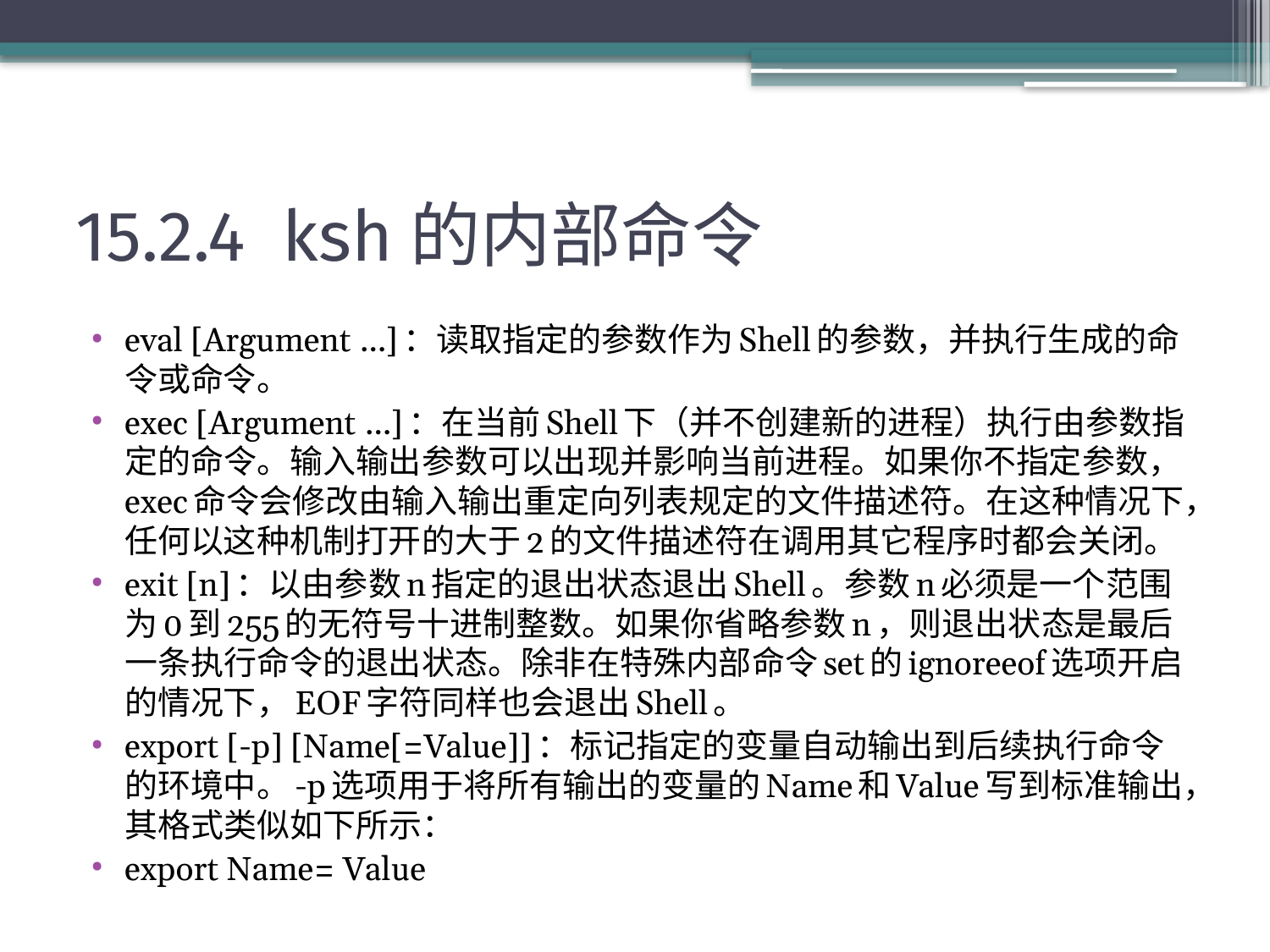

# 15.2.4  ksh的内部命令
eval [Argument …]：读取指定的参数作为Shell的参数，并执行生成的命令或命令。
exec [Argument …]：在当前Shell下（并不创建新的进程）执行由参数指定的命令。输入输出参数可以出现并影响当前进程。如果你不指定参数，exec命令会修改由输入输出重定向列表规定的文件描述符。在这种情况下，任何以这种机制打开的大于2的文件描述符在调用其它程序时都会关闭。
exit [n]：以由参数n指定的退出状态退出Shell。参数n必须是一个范围为0到255的无符号十进制整数。如果你省略参数n，则退出状态是最后一条执行命令的退出状态。除非在特殊内部命令set的ignoreeof选项开启的情况下，EOF字符同样也会退出Shell。
export [-p] [Name[=Value]]：标记指定的变量自动输出到后续执行命令的环境中。-p选项用于将所有输出的变量的Name和Value写到标准输出，其格式类似如下所示：
export Name= Value